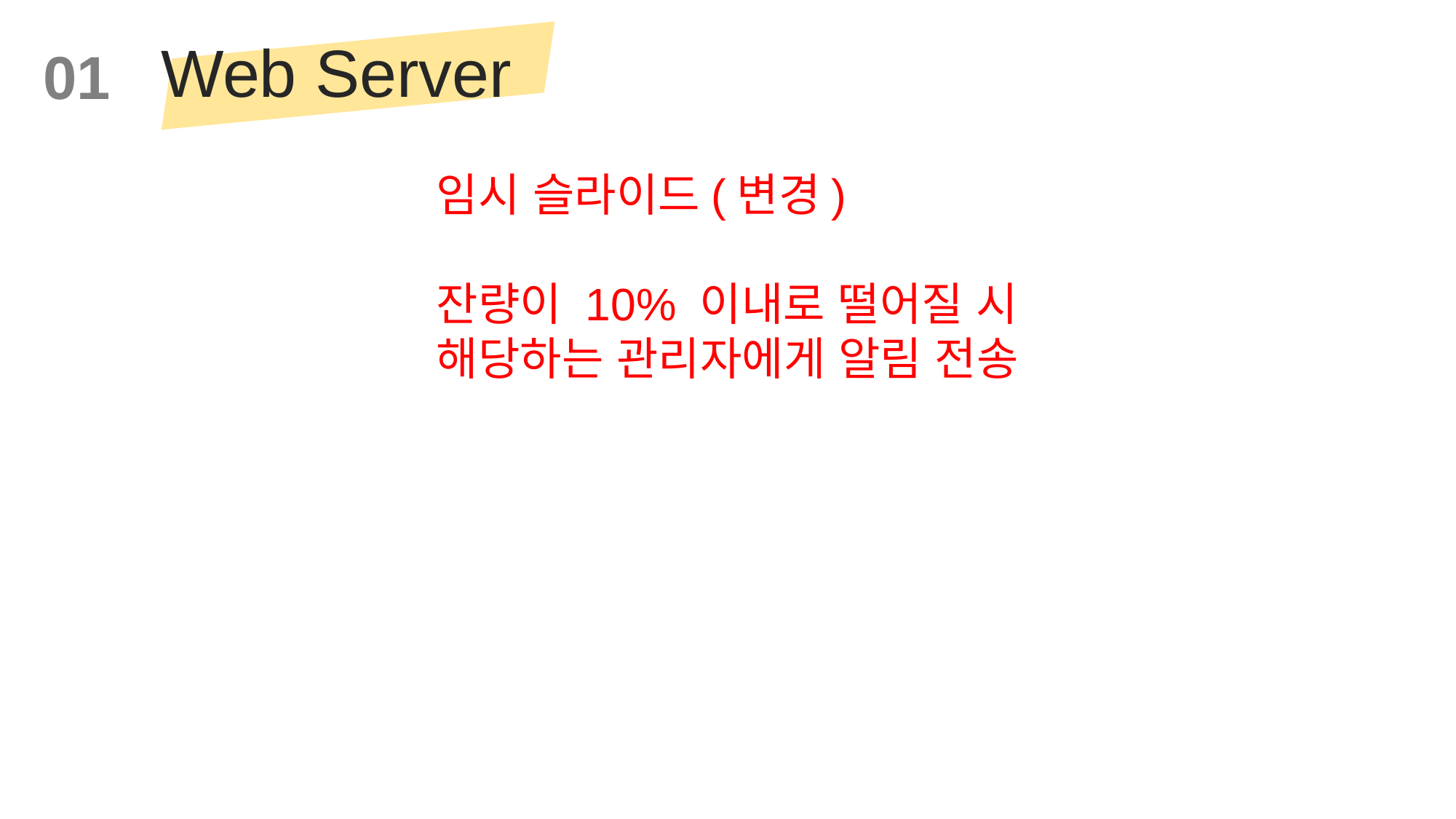

Web Server
01

임시 슬라이드(변경)

잔량이 10% 이내로 떨어질 시
해당하는 관리자에게 알림 전송